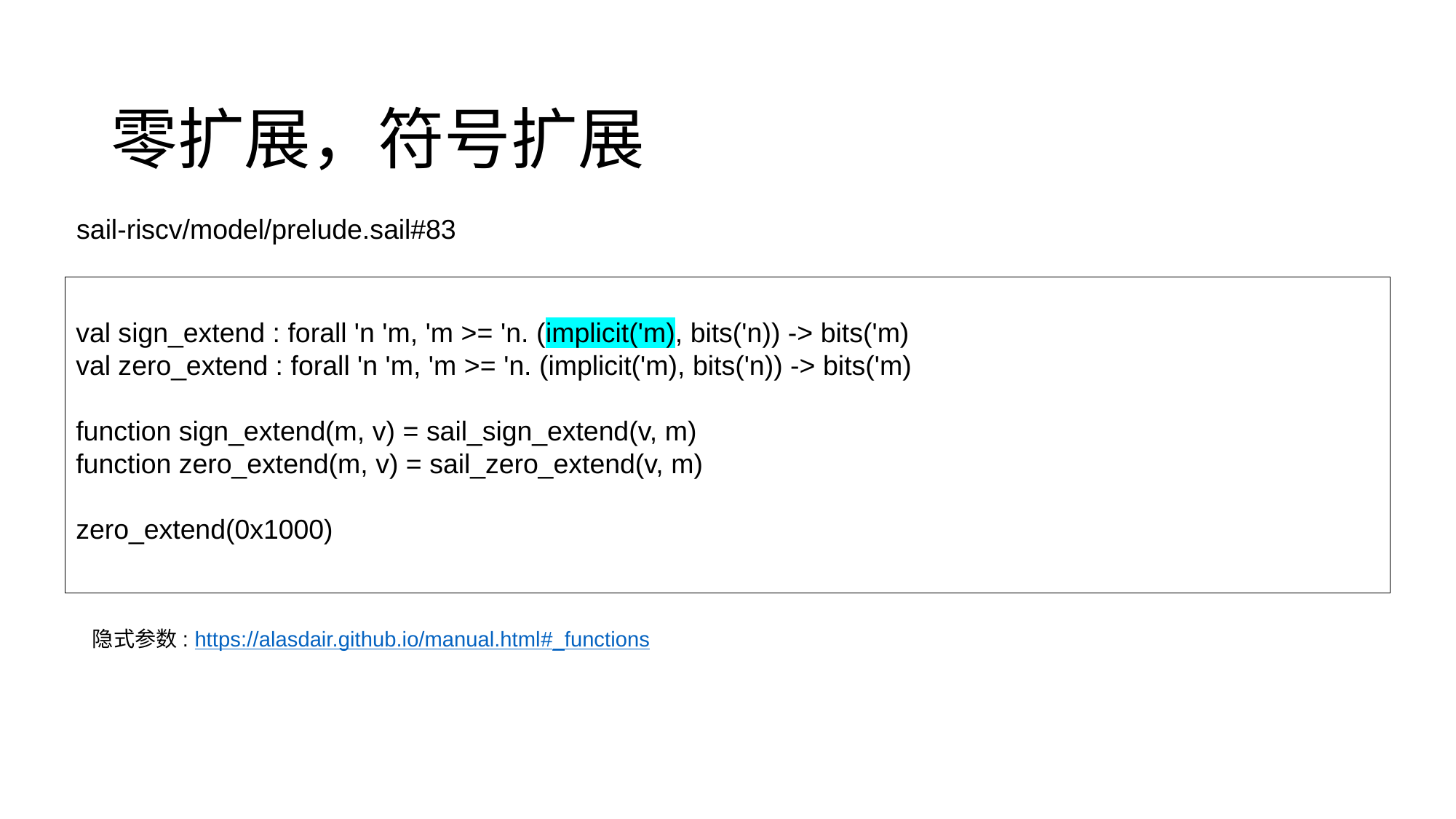

# 零扩展，符号扩展
sail-riscv/model/prelude.sail#83

val sign_extend : forall 'n 'm, 'm >= 'n. (implicit('m), bits('n)) -> bits('m)
val zero_extend : forall 'n 'm, 'm >= 'n. (implicit('m), bits('n)) -> bits('m)

function sign_extend(m, v) = sail_sign_extend(v, m)
function zero_extend(m, v) = sail_zero_extend(v, m)

zero_extend(0x1000)

隐式参数: https://alasdair.github.io/manual.html#_functions